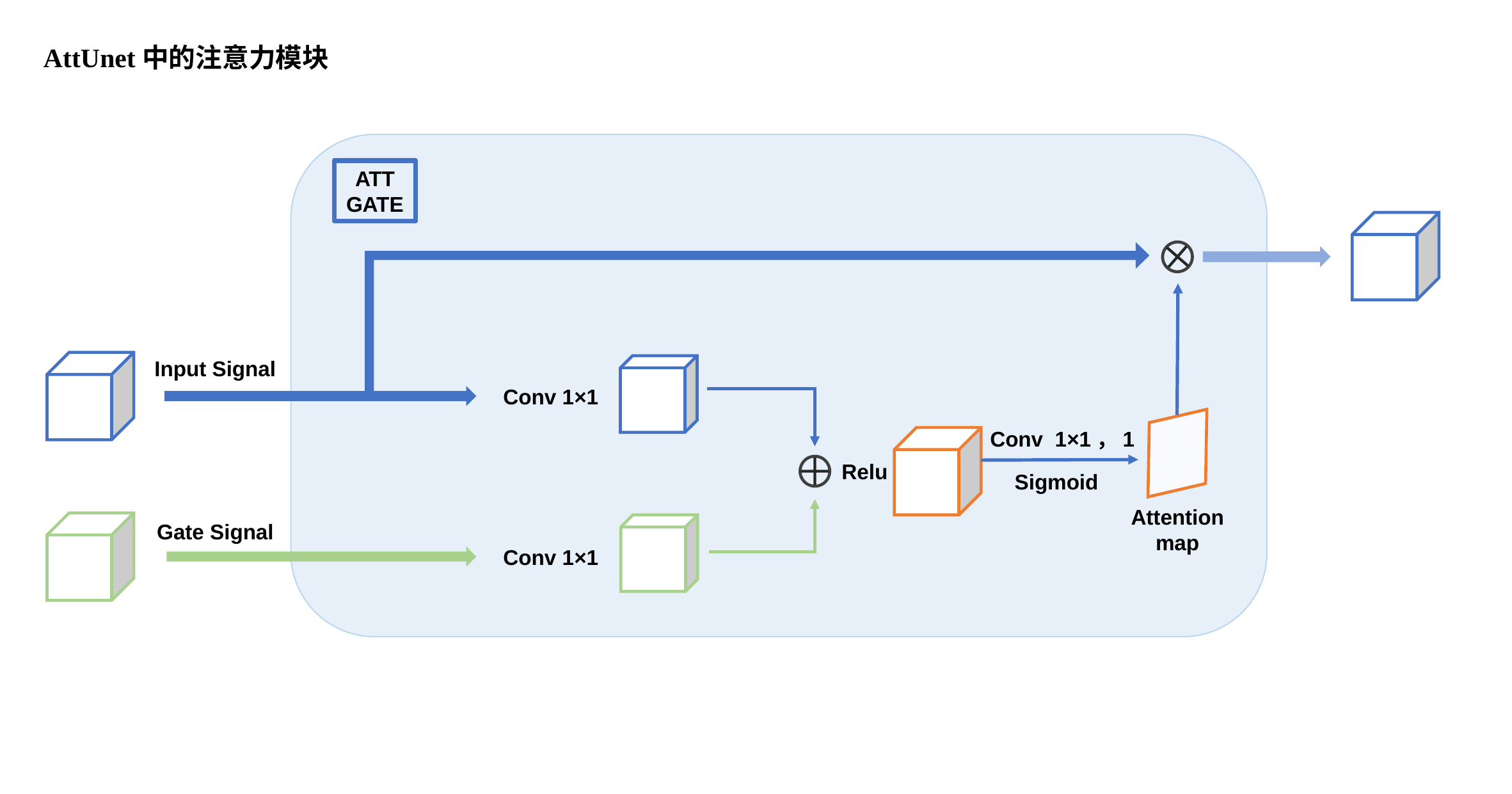

AttUnet中的注意力模块

ATT GATE

Input Signal

Conv 1×1

Conv  1×1，1

Relu
Sigmoid
Attention
map

Gate Signal

Conv 1×1